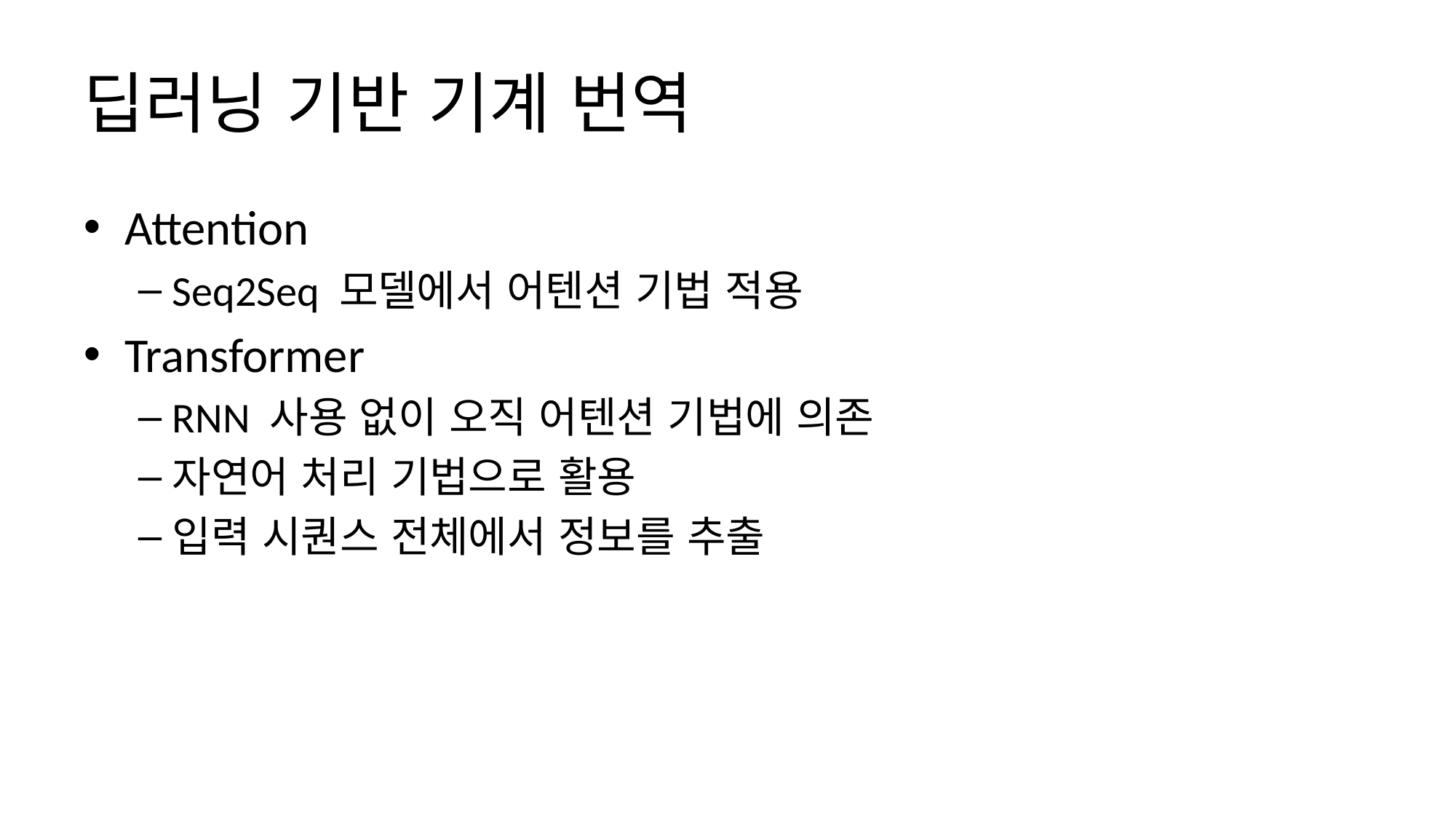

# 딥러닝 기반 기계 번역
Attention
Seq2Seq 모델에서 어텐션 기법 적용
Transformer
RNN 사용 없이 오직 어텐션 기법에 의존
자연어 처리 기법으로 활용
입력 시퀀스 전체에서 정보를 추출